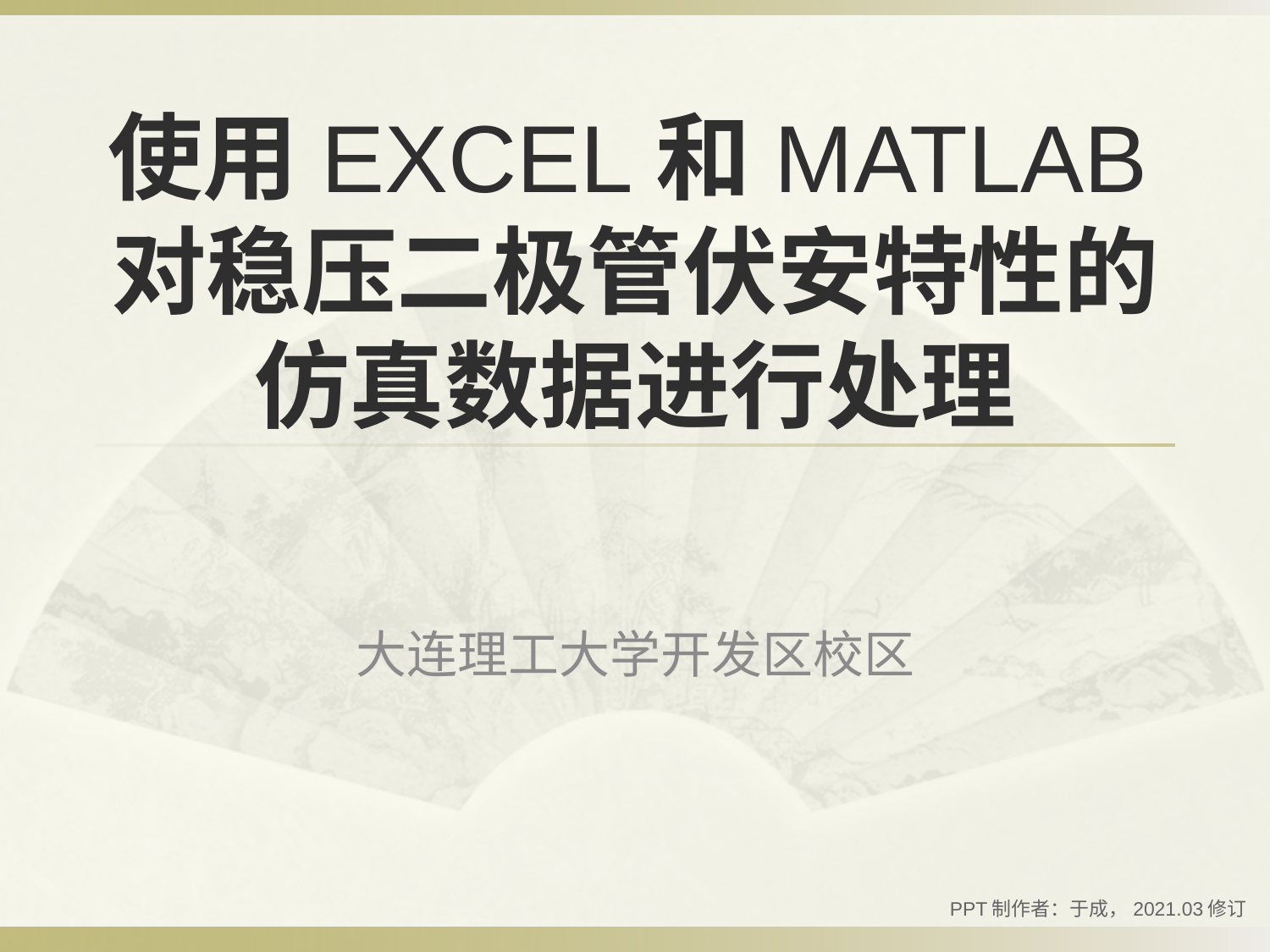

# 使用EXCEL和MATLAB对稳压二极管伏安特性的仿真数据进行处理
大连理工大学开发区校区
PPT制作者：于成，2021.03修订